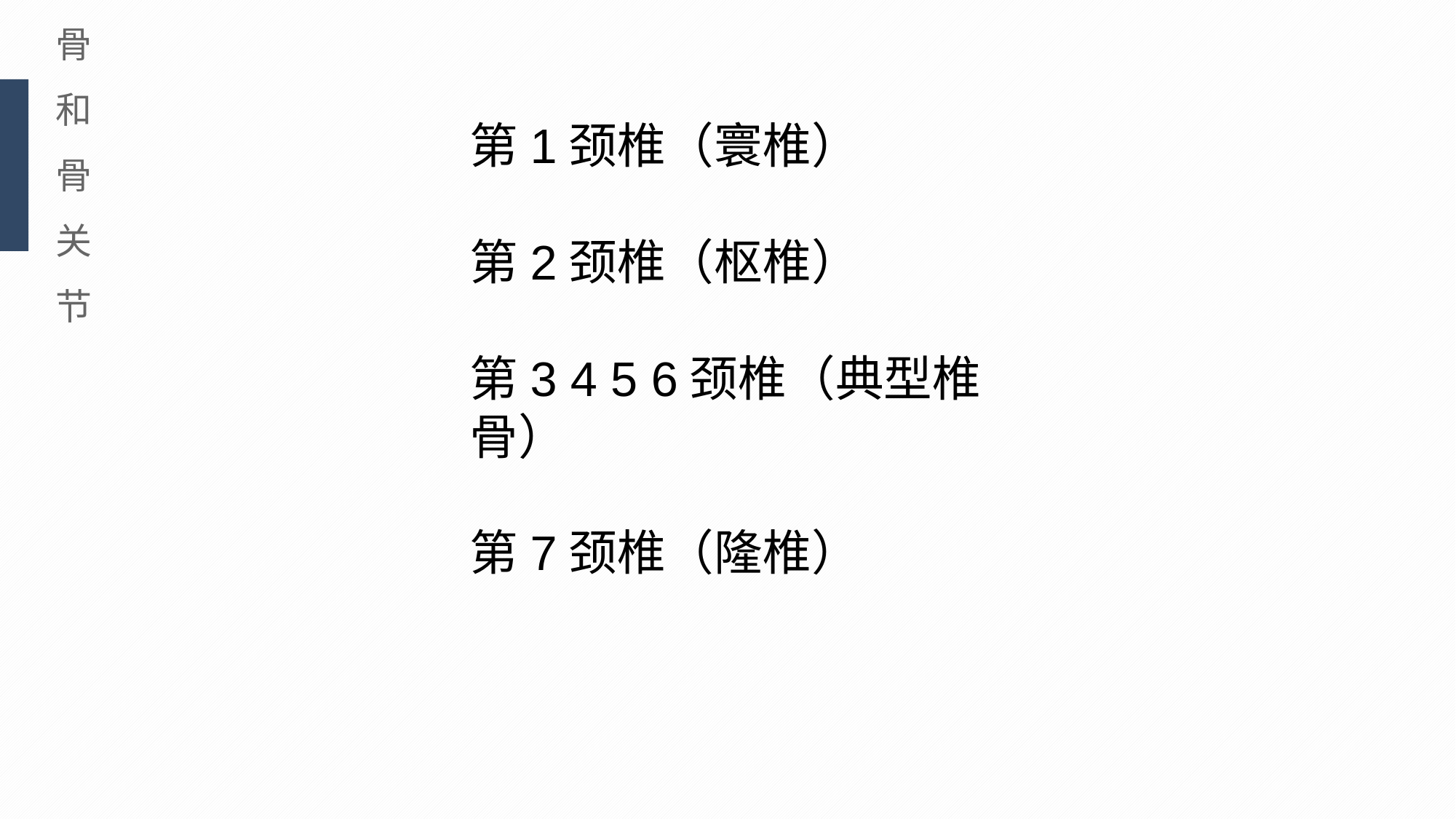

骨和骨关节

第1颈椎（寰椎）

第2颈椎（枢椎）

第3 4 5 6颈椎（典型椎骨）

第7颈椎（隆椎）